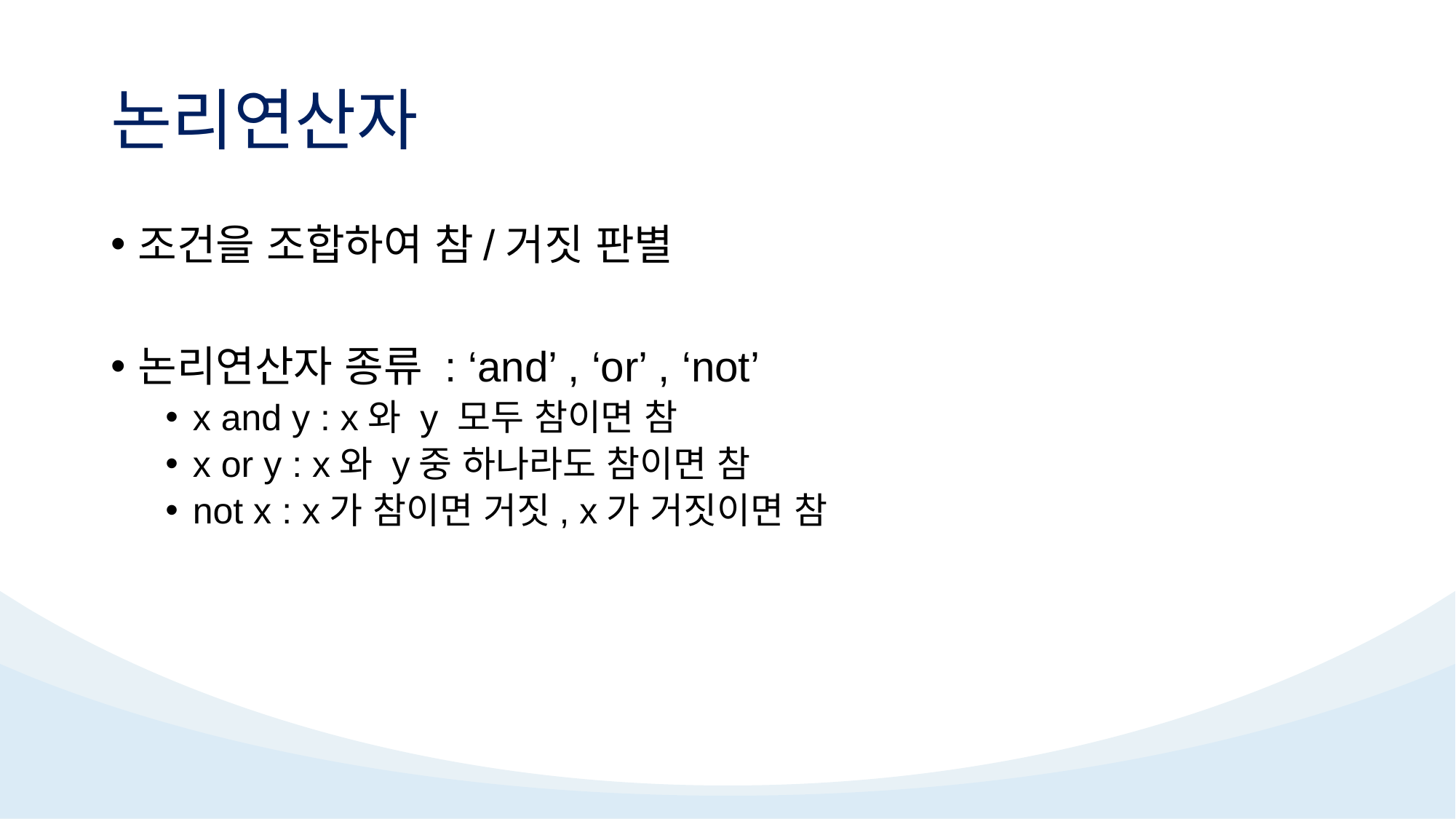

# 논리연산자
조건을 조합하여 참/거짓 판별

논리연산자 종류 : ‘and’ , ‘or’ , ‘not’
x and y : x와 y 모두 참이면 참
x or y : x와 y중 하나라도 참이면 참
not x : x가 참이면 거짓, x가 거짓이면 참